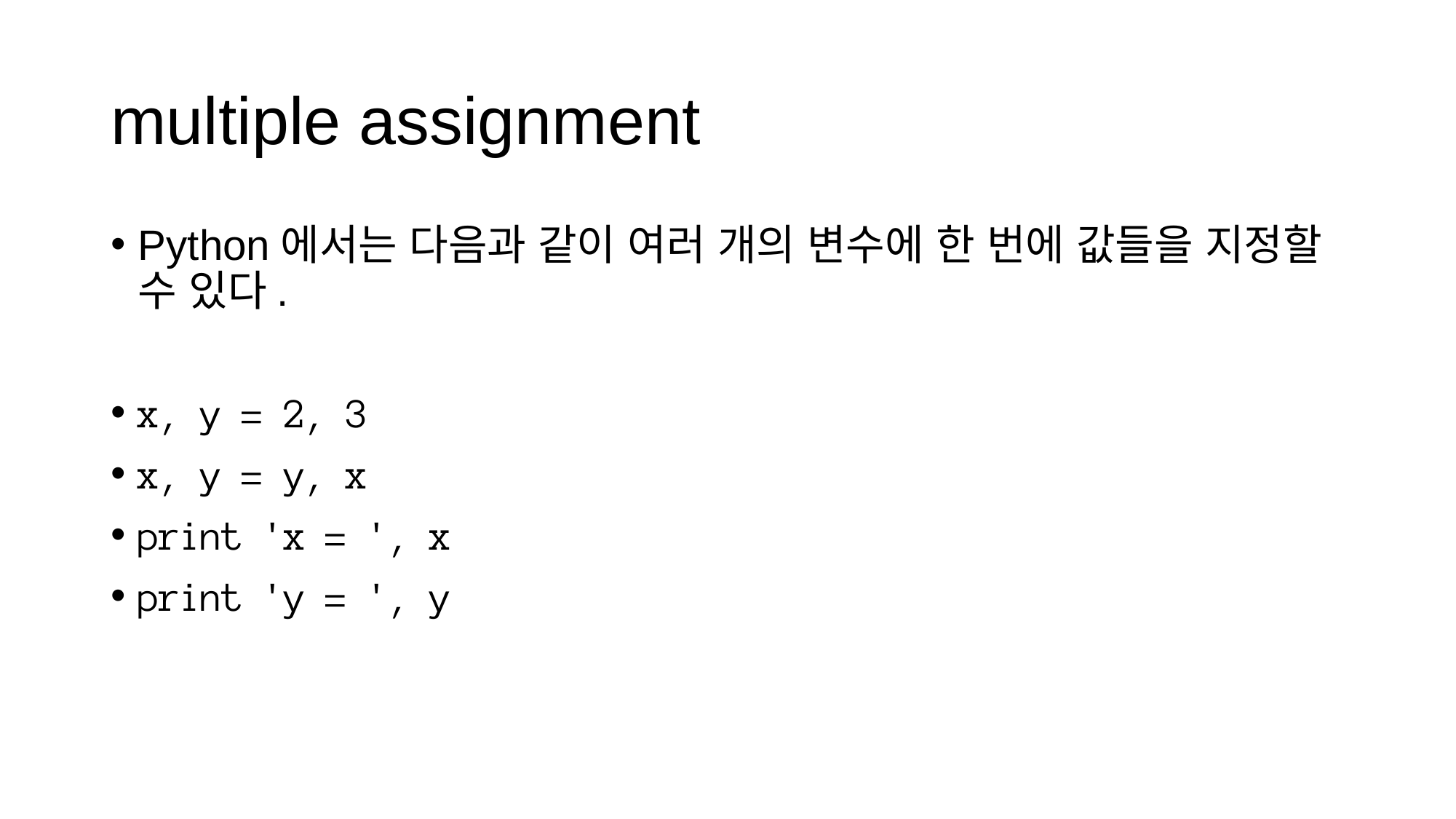

# multiple assignment
Python에서는 다음과 같이 여러 개의 변수에 한 번에 값들을 지정할 수 있다.

x, y = 2, 3
x, y = y, x
print 'x = ', x
print 'y = ', y